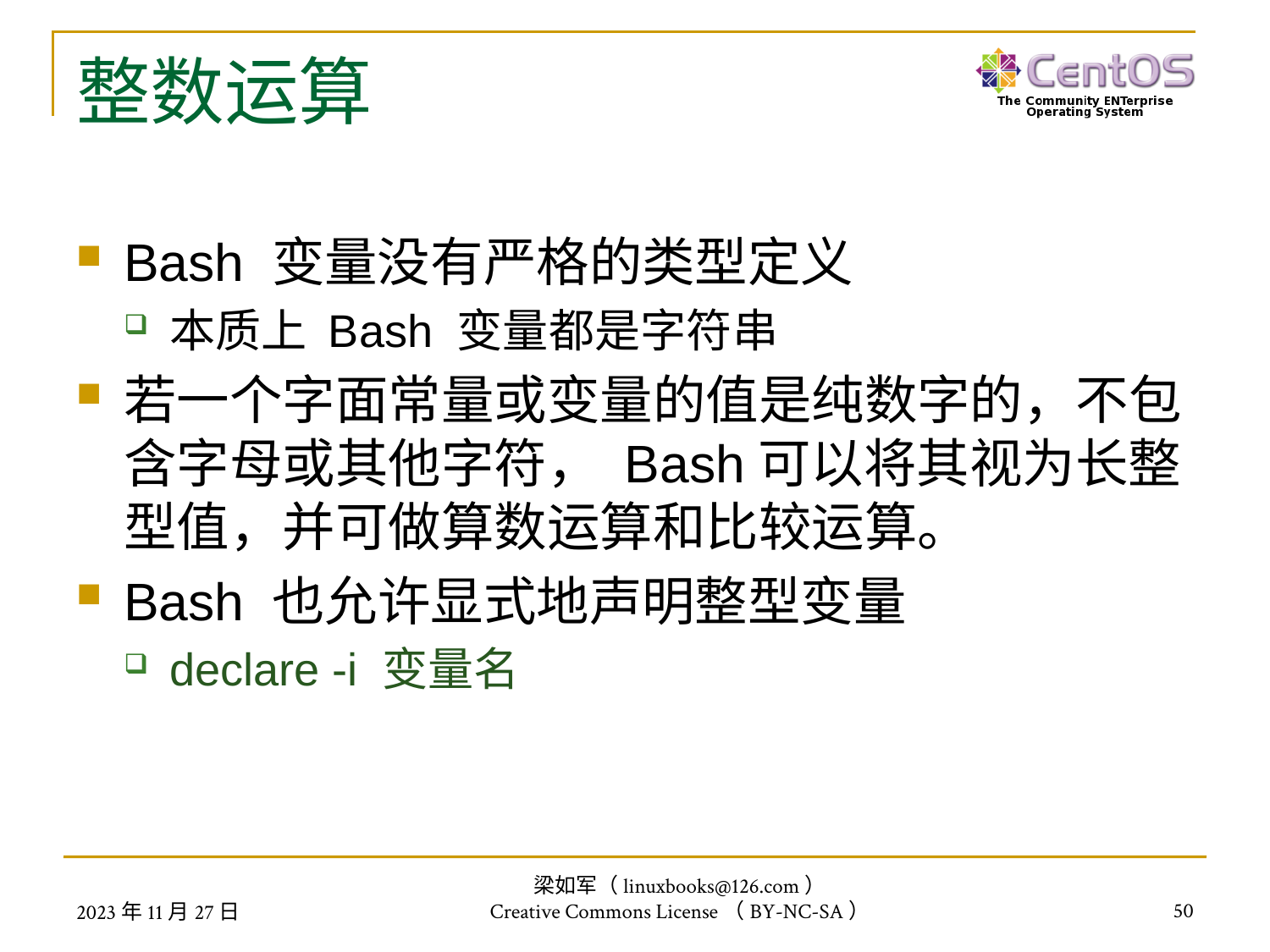

# 整数运算
Bash 变量没有严格的类型定义
本质上 Bash 变量都是字符串
若一个字面常量或变量的值是纯数字的，不包含字母或其他字符， Bash可以将其视为长整型值，并可做算数运算和比较运算。
Bash 也允许显式地声明整型变量
declare -i 变量名
梁如军（linuxbooks@126.com）
Creative Commons License（BY-NC-SA）
2023年11月27日
50